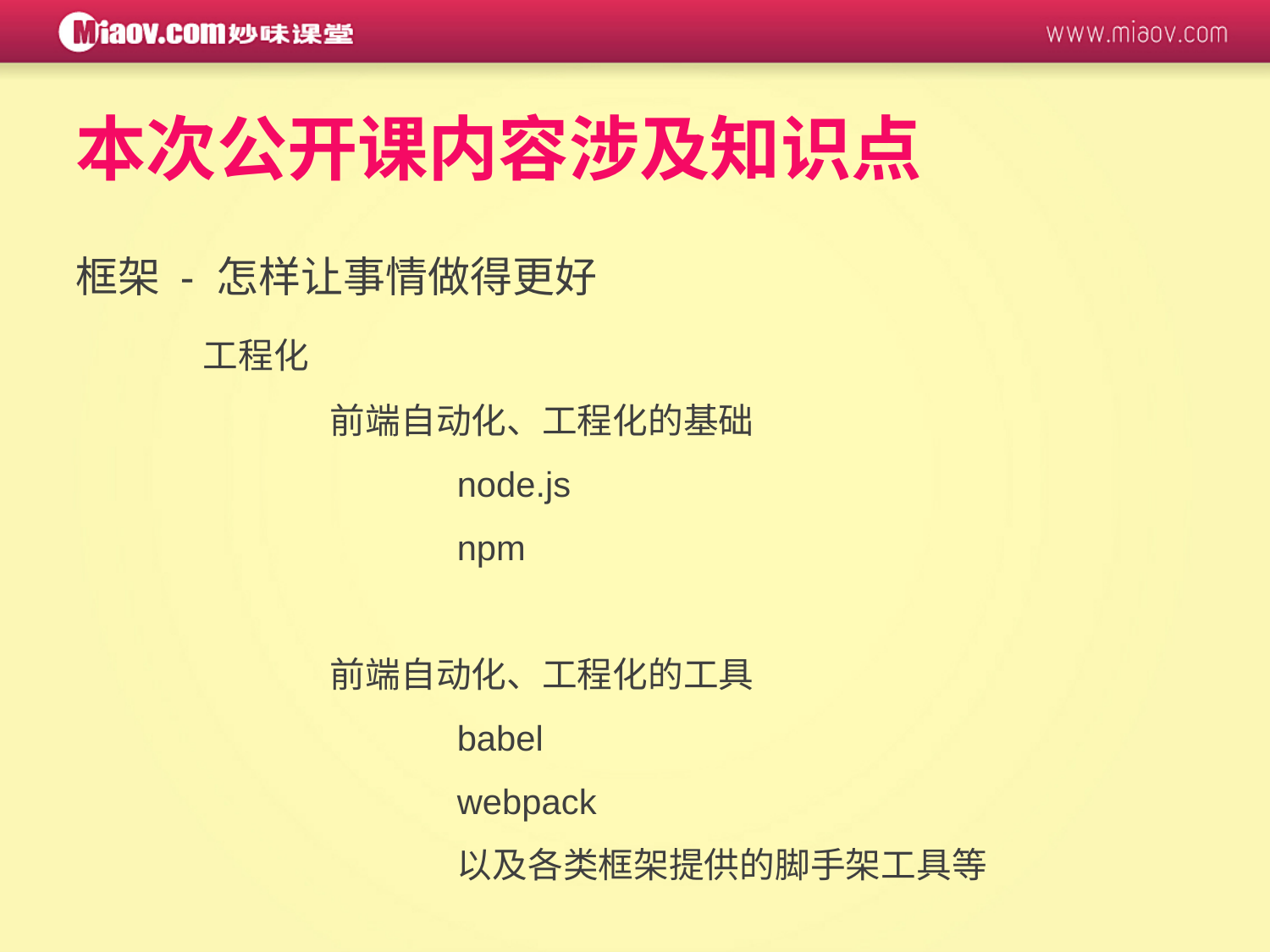

# 本次公开课内容涉及知识点
框架 - 怎样让事情做得更好
	工程化
		前端自动化、工程化的基础
			node.js
			npm

		前端自动化、工程化的工具
			babel
			webpack
			以及各类框架提供的脚手架工具等